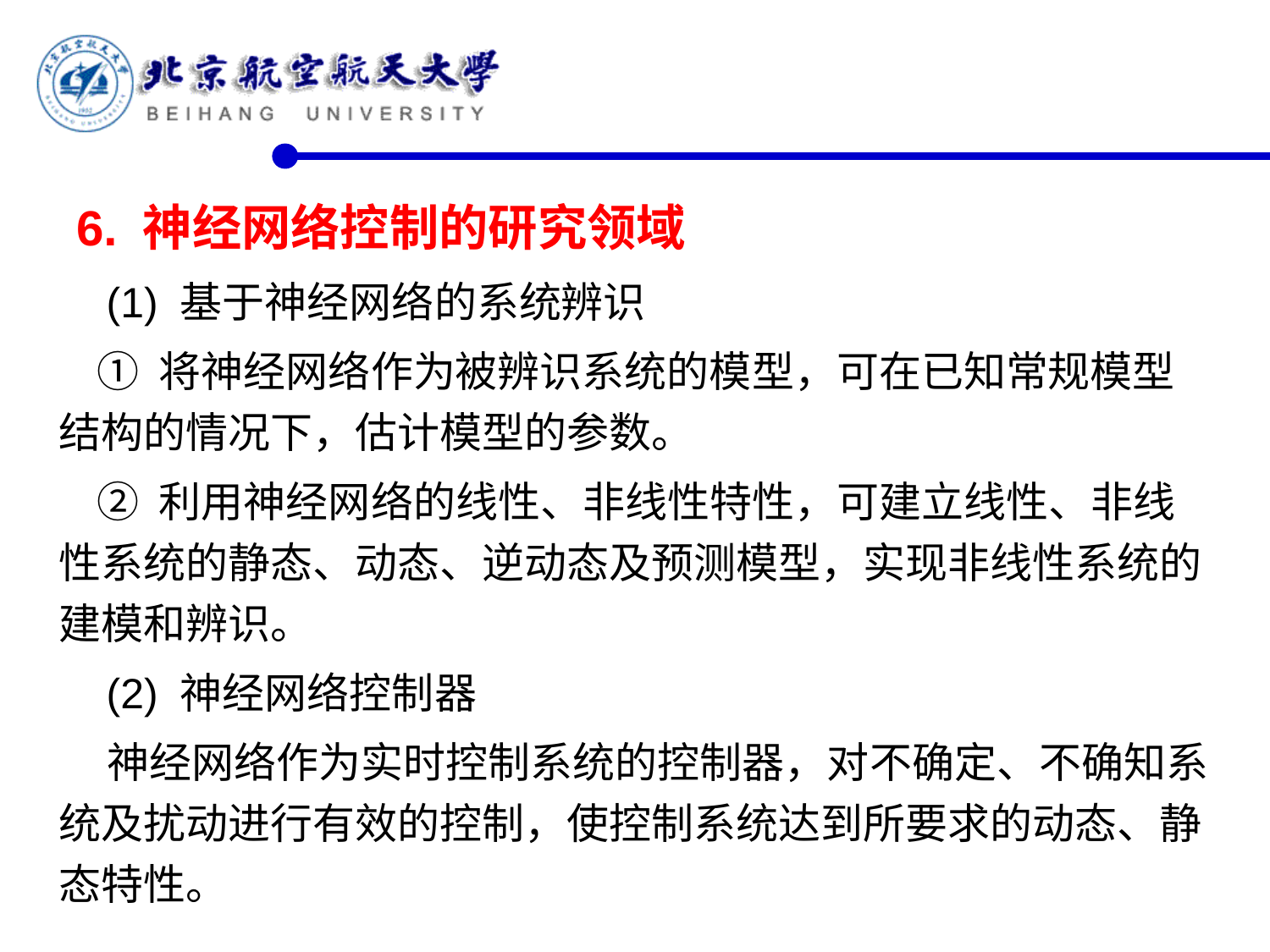

6. 神经网络控制的研究领域
    (1) 基于神经网络的系统辨识
    ① 将神经网络作为被辨识系统的模型，可在已知常规模型结构的情况下，估计模型的参数。
    ② 利用神经网络的线性、非线性特性，可建立线性、非线性系统的静态、动态、逆动态及预测模型，实现非线性系统的建模和辨识。
    (2) 神经网络控制器
    神经网络作为实时控制系统的控制器，对不确定、不确知系统及扰动进行有效的控制，使控制系统达到所要求的动态、静态特性。